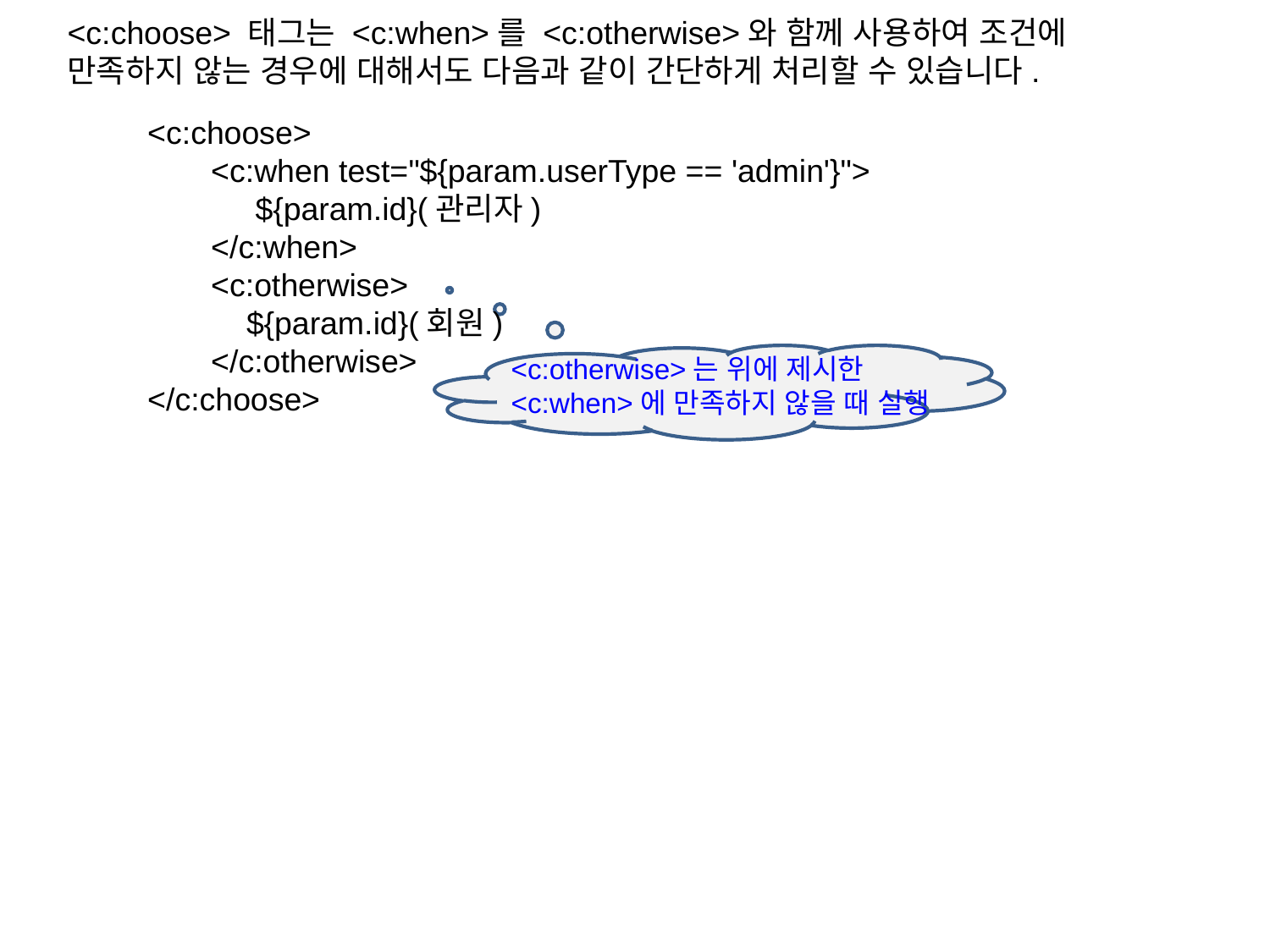

<c:choose> 태그는 <c:when>를 <c:otherwise>와 함께 사용하여 조건에 만족하지 않는 경우에 대해서도 다음과 같이 간단하게 처리할 수 있습니다.
<c:choose>
<c:when test="${param.userType == 'admin'}">
     ${param.id}(관리자)
</c:when>
<c:otherwise>
    ${param.id}(회원)
</c:otherwise>
</c:choose>

<c:otherwise>는 위에 제시한
<c:when>에 만족하지 않을 때 실행